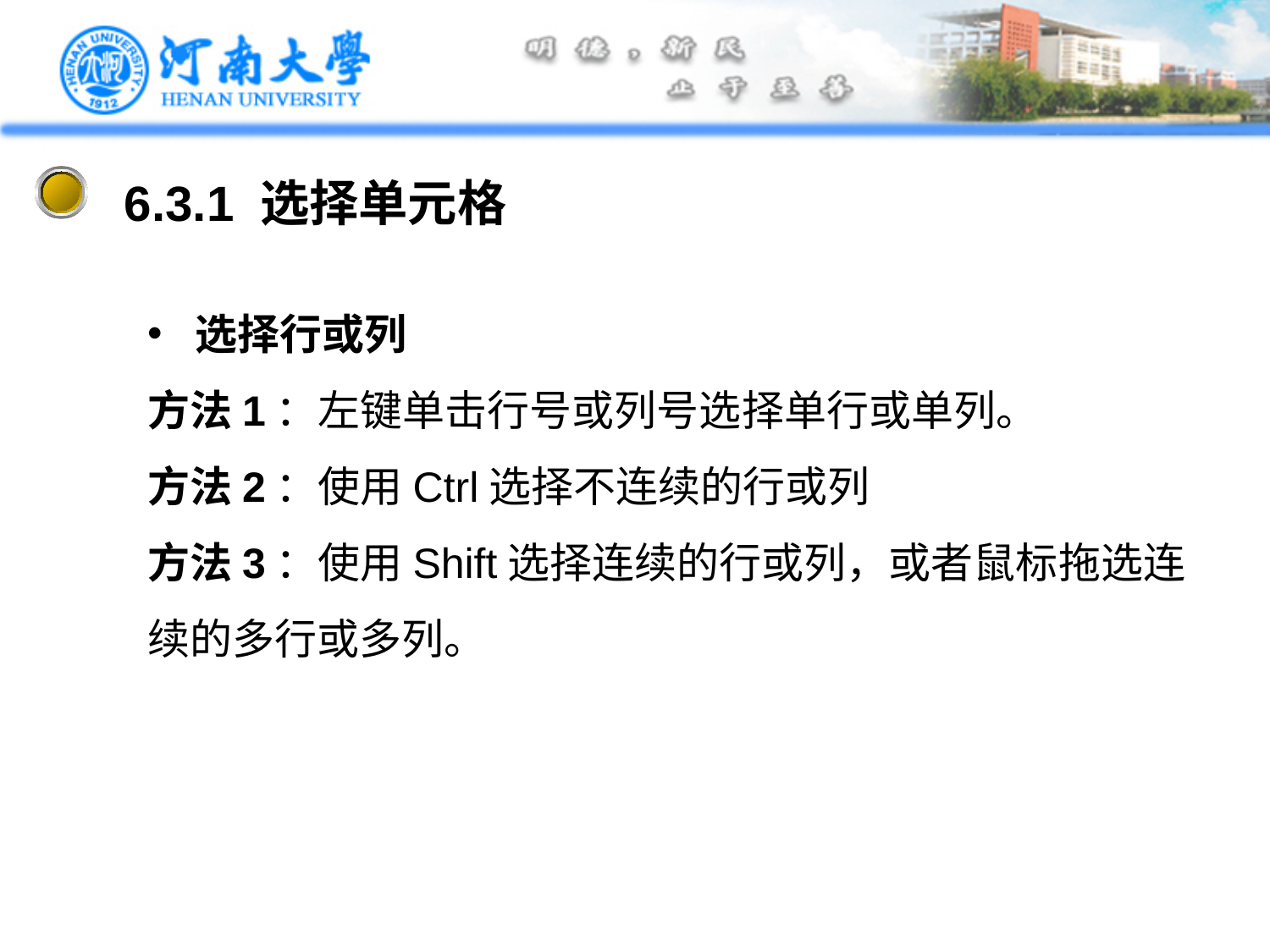

6.3.1 选择单元格

选择行或列
方法1：左键单击行号或列号选择单行或单列。
方法2：使用Ctrl选择不连续的行或列
方法3：使用Shift选择连续的行或列，或者鼠标拖选连续的多行或多列。